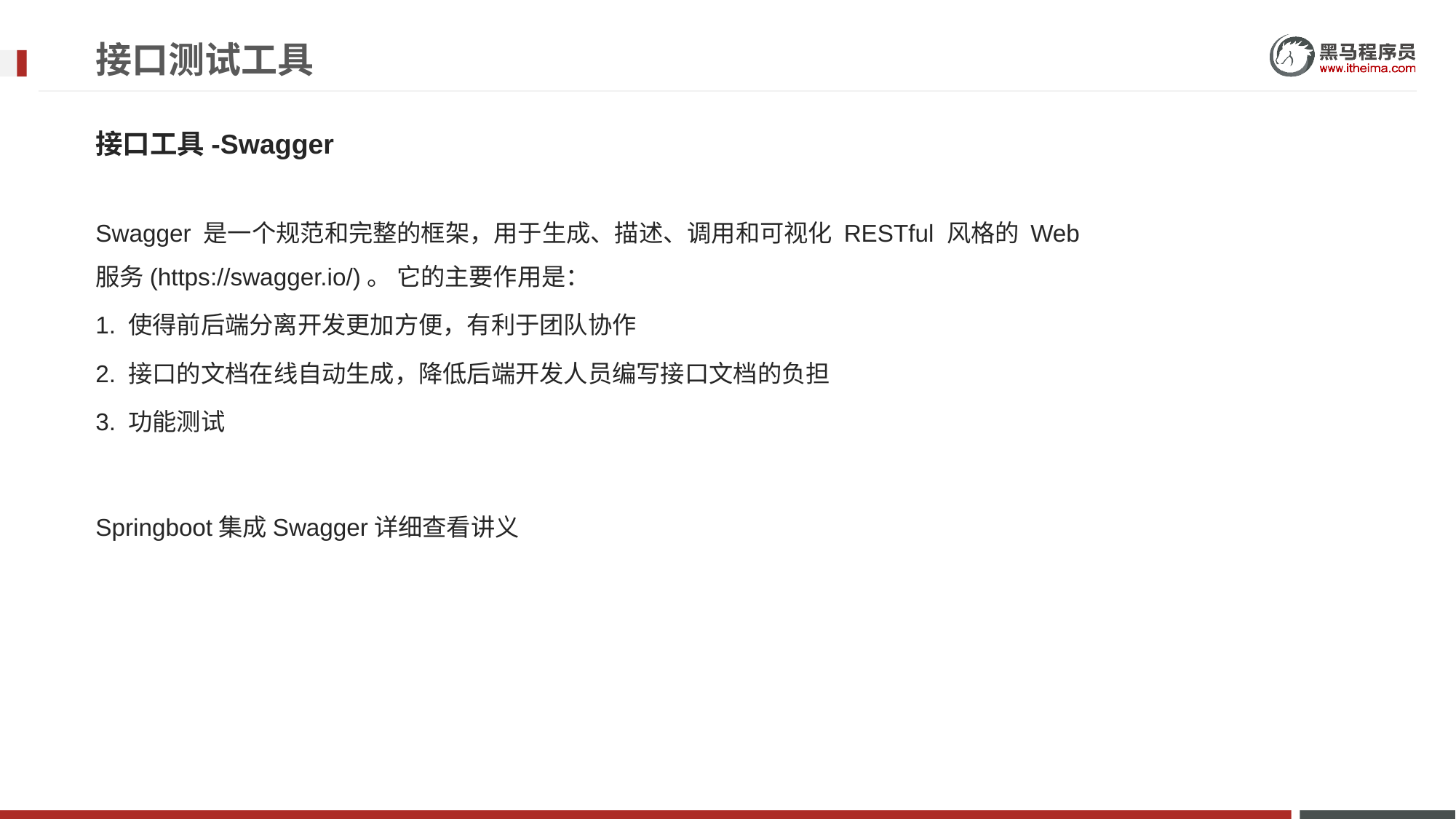

# 接口测试工具
接口工具-Swagger
Swagger 是一个规范和完整的框架，用于生成、描述、调用和可视化 RESTful 风格的 Web 服务(https://swagger.io/)。 它的主要作用是：
1. 使得前后端分离开发更加方便，有利于团队协作
2. 接口的文档在线自动生成，降低后端开发人员编写接口文档的负担
3. 功能测试
Springboot集成Swagger详细查看讲义